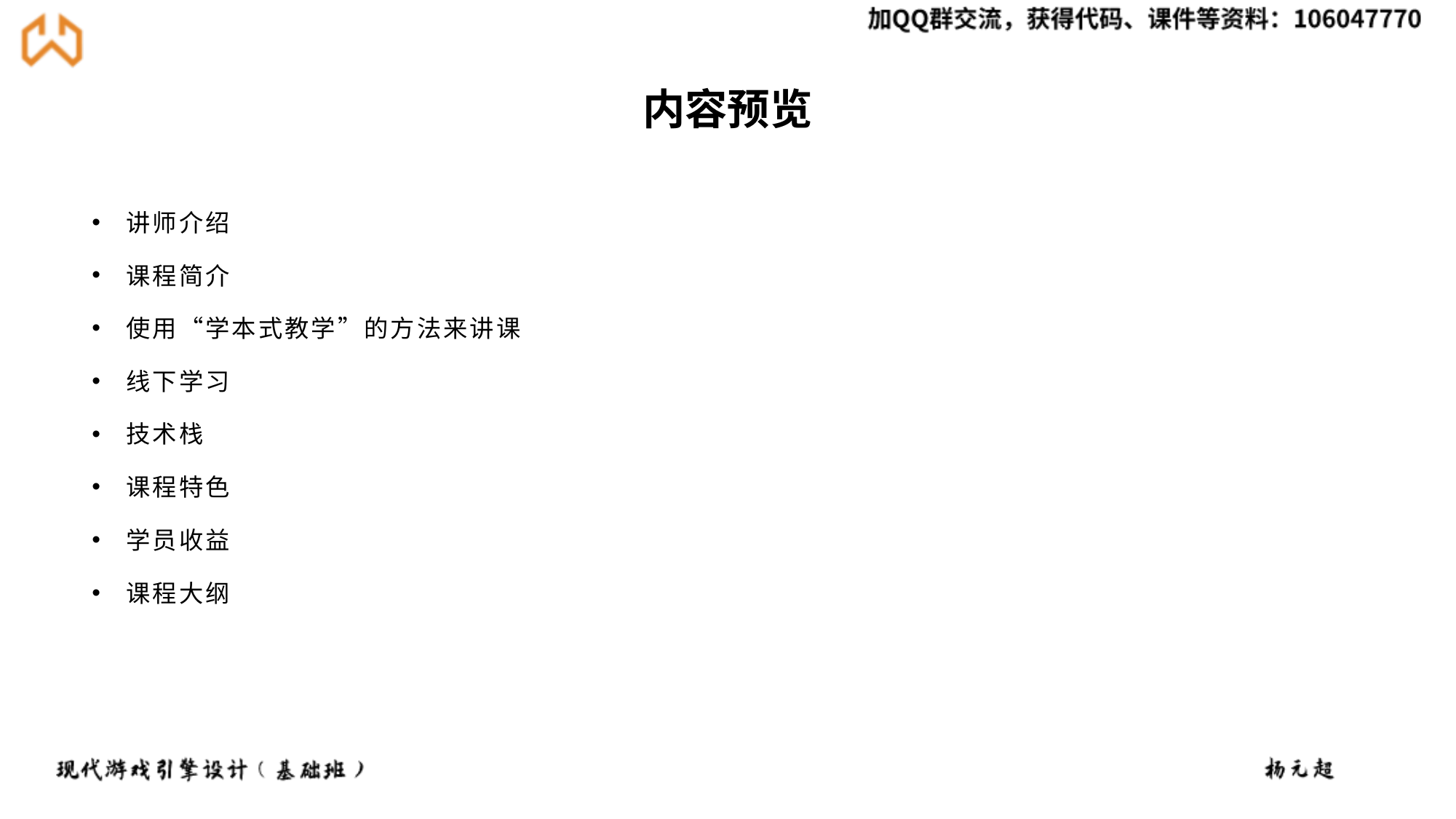

讲师介绍
课程简介
使用“学本式教学”的方法来讲课
线下学习
技术栈
课程特色
学员收益
课程大纲